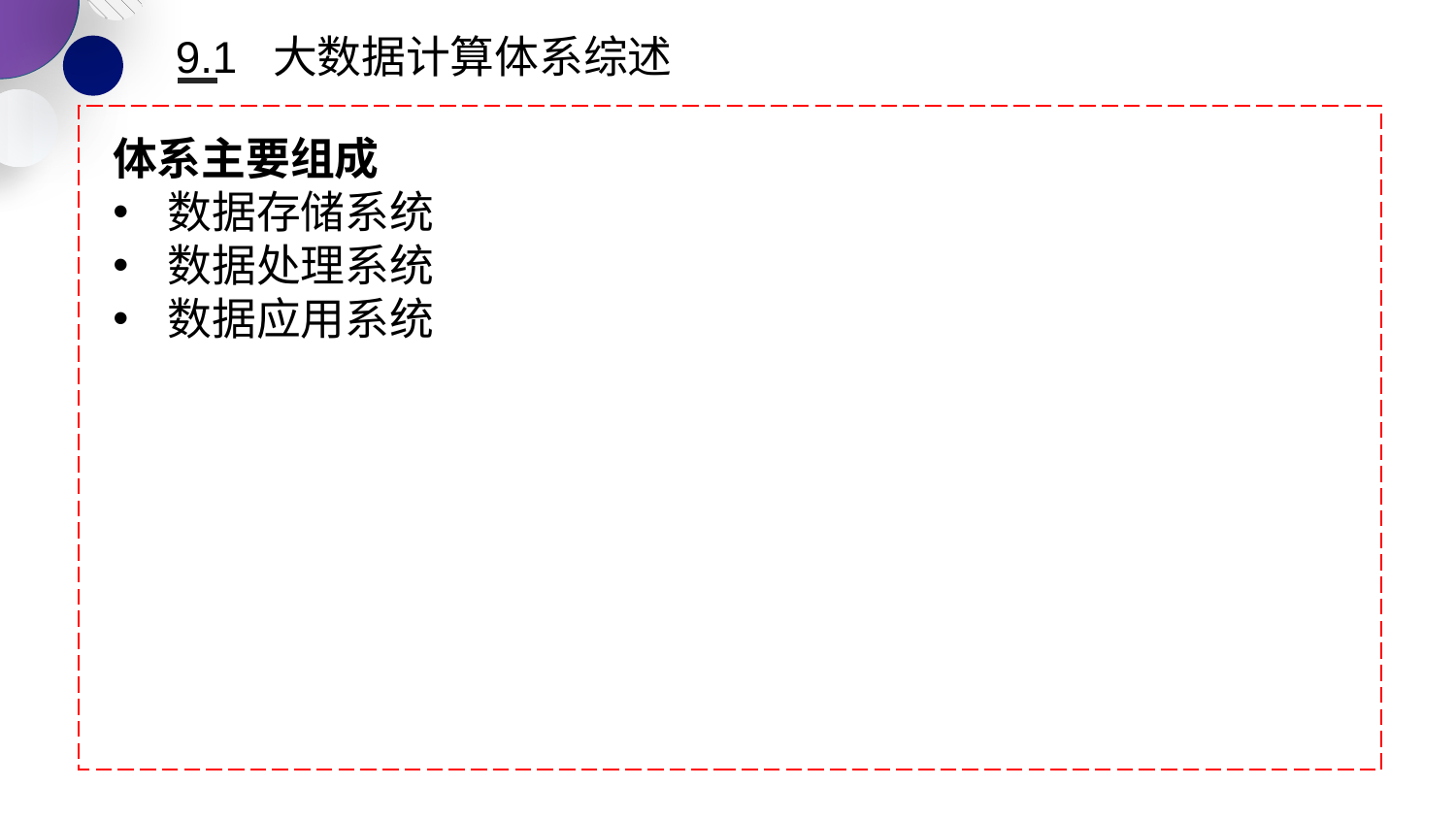

9.1  大数据计算体系综述

体系主要组成
数据存储系统
数据处理系统
数据应用系统